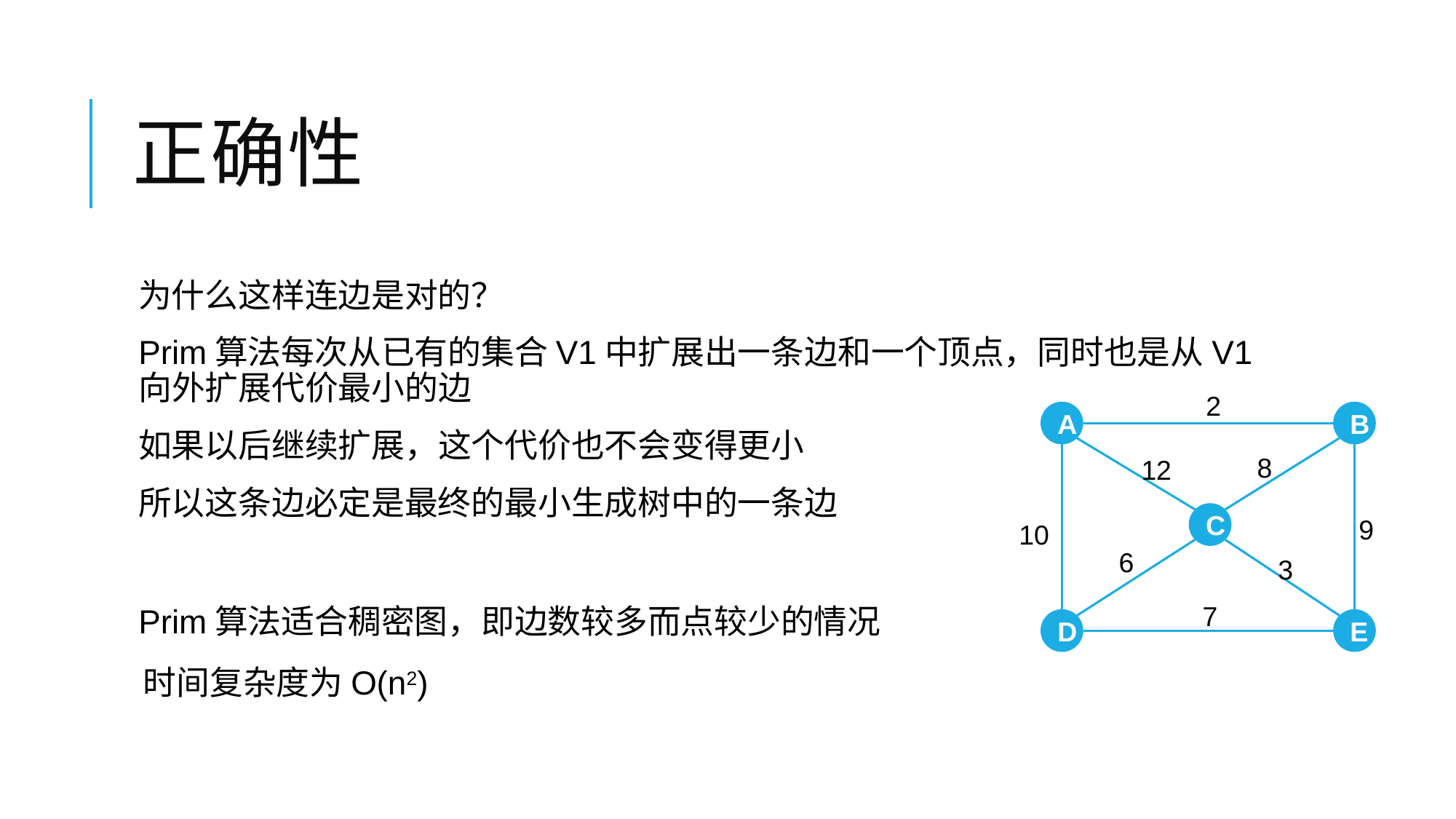

# 正确性
为什么这样连边是对的？
Prim算法每次从已有的集合V1中扩展出一条边和一个顶点，同时也是从V1向外扩展代价最小的边
如果以后继续扩展，这个代价也不会变得更小
所以这条边必定是最终的最小生成树中的一条边

Prim算法适合稠密图，即边数较多而点较少的情况
 时间复杂度为O(n2)

2
A
B
8
12
C
9
10
6
3
7
D
E